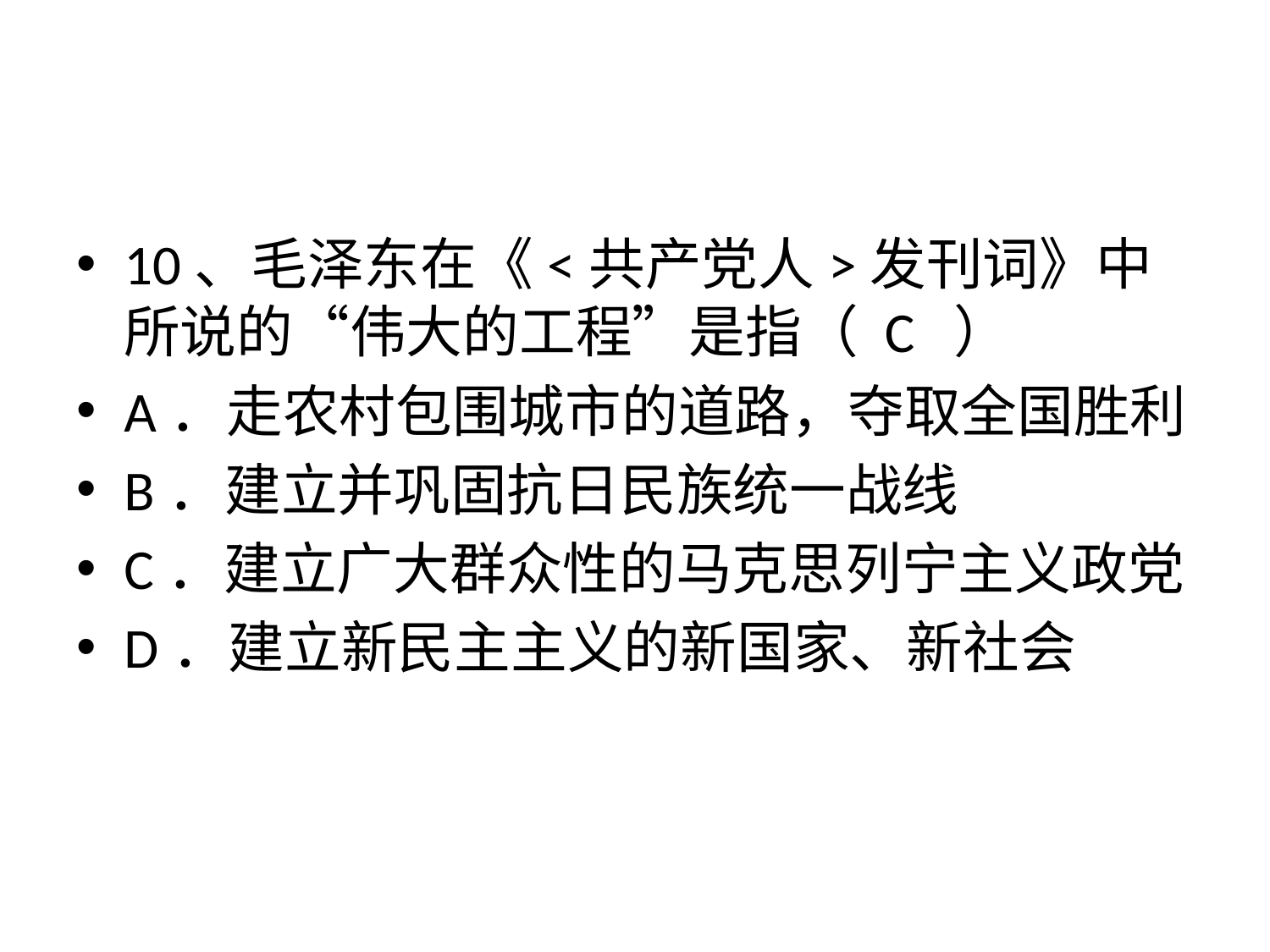

#
10、毛泽东在《<共产党人>发刊词》中所说的“伟大的工程”是指（ C  ）
A．走农村包围城市的道路，夺取全国胜利
B．建立并巩固抗日民族统一战线
C．建立广大群众性的马克思列宁主义政党
D．建立新民主主义的新国家、新社会